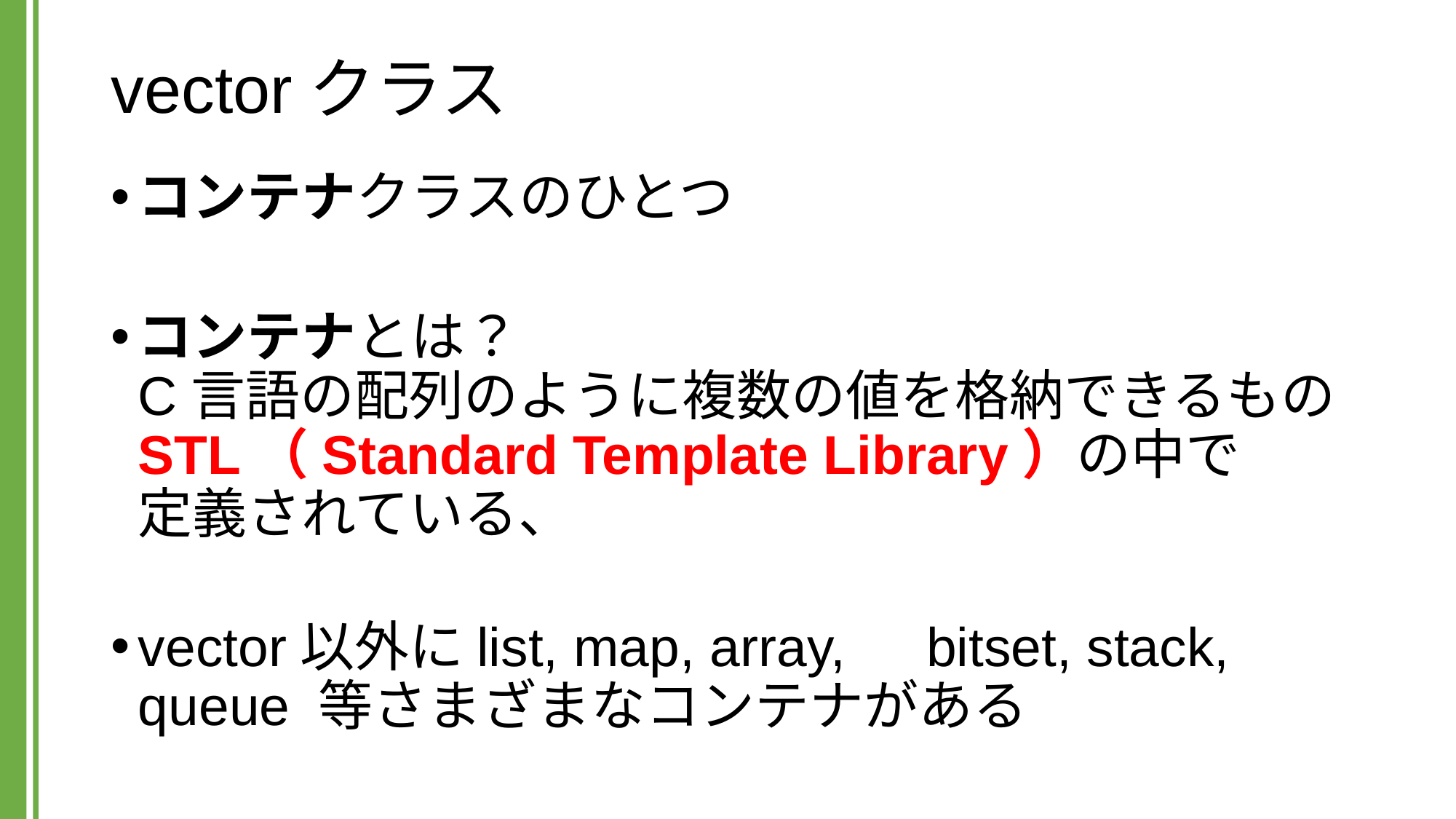

# vectorクラス
コンテナクラスのひとつ
コンテナとは？
C言語の配列のように複数の値を格納できるもの
STL（Standard Template Library）の中で
定義されている、
vector以外にlist, map, array,　bitset, stack, queue 等さまざまなコンテナがある